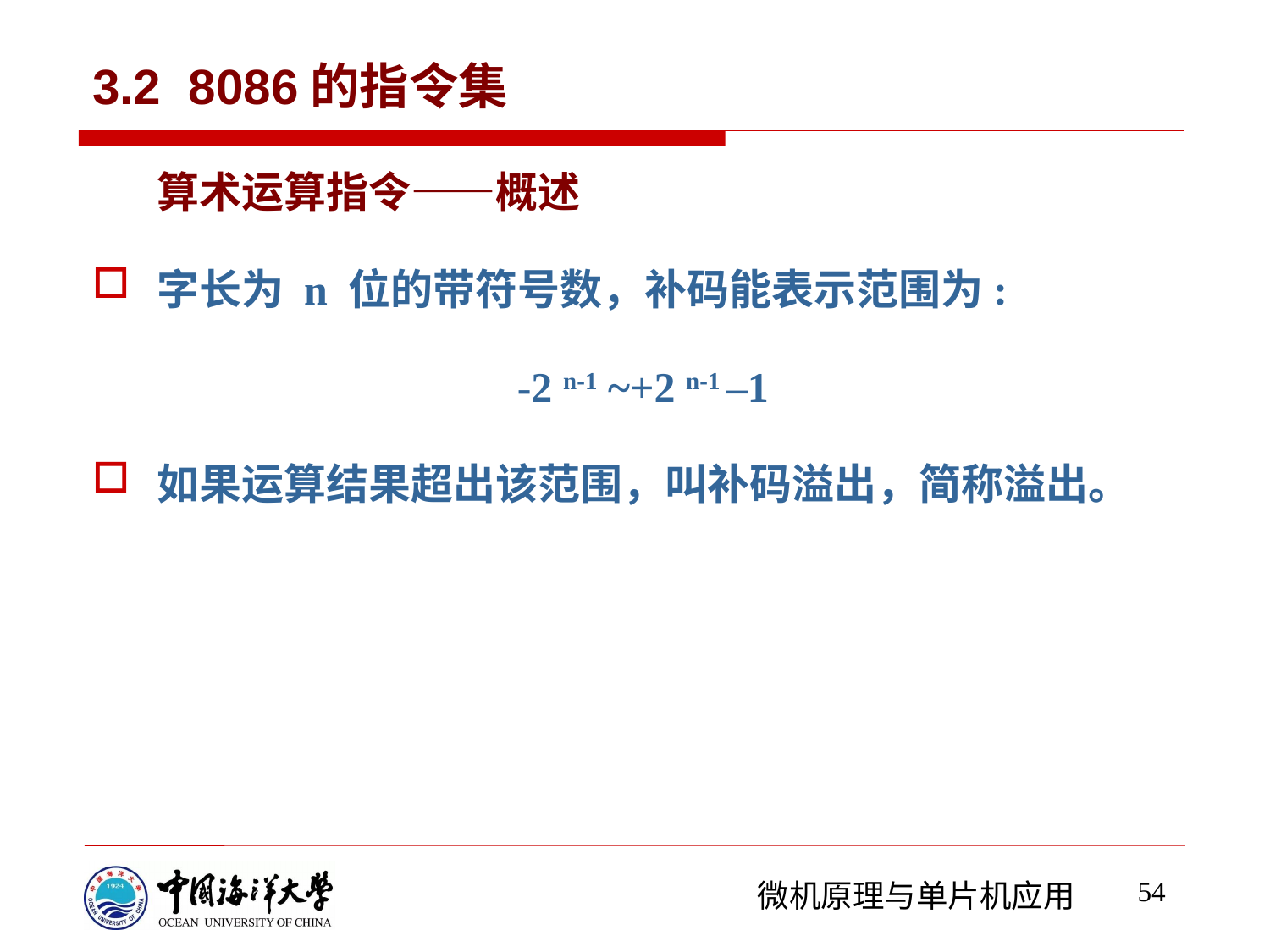

# 3.2  8086的指令集
算术运算指令——概述
字长为 n 位的带符号数，补码能表示范围为:
                                  -2 n-1 ~+2 n-1 –1
如果运算结果超出该范围，叫补码溢出，简称溢出。

54